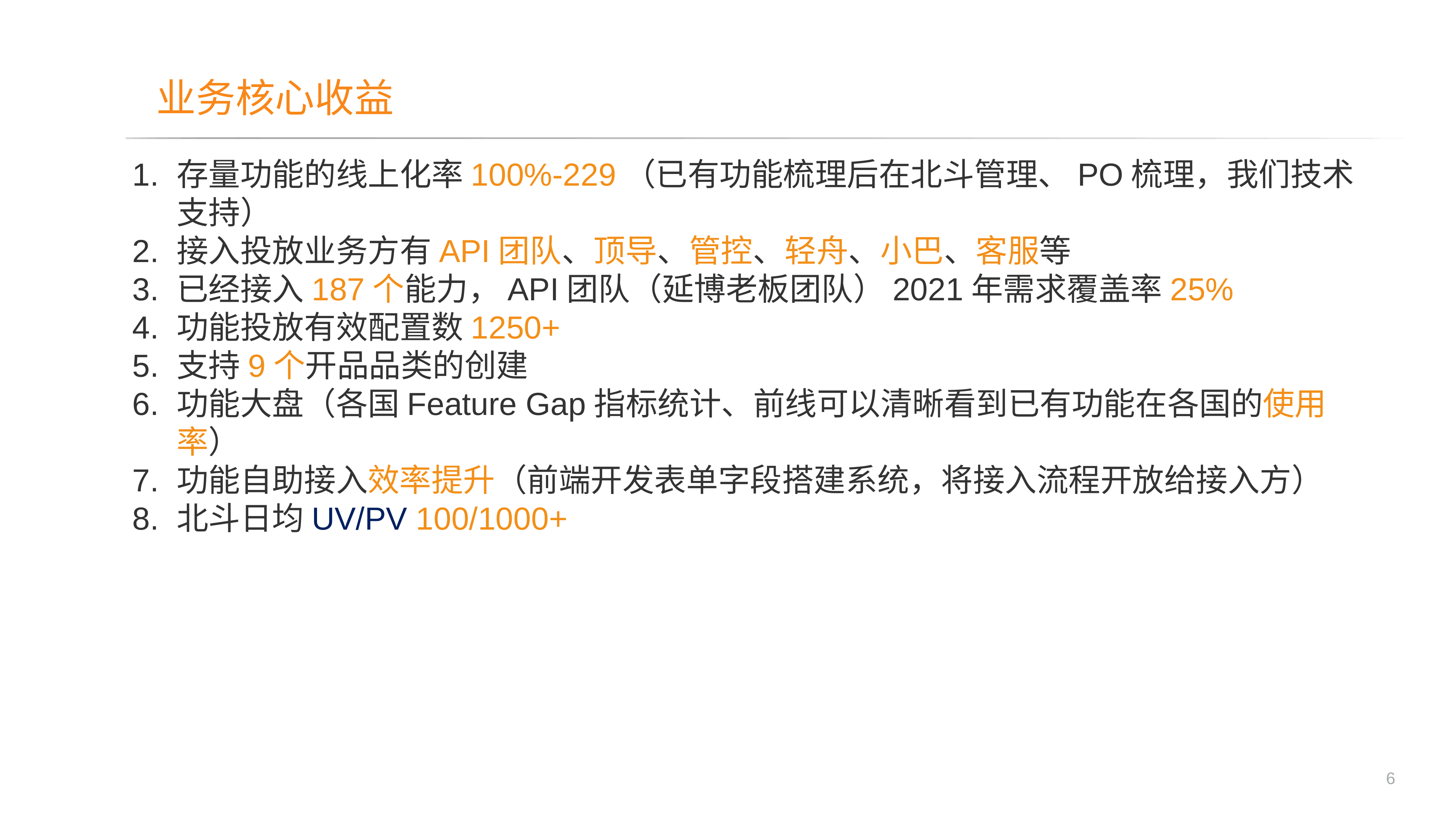

# 业务核心收益
存量功能的线上化率100%-229（已有功能梳理后在北斗管理、PO梳理，我们技术支持）
接入投放业务方有API团队、顶导、管控、轻舟、小巴、客服等
已经接入187个能力，API团队（延博老板团队）2021年需求覆盖率25%
功能投放有效配置数1250+
支持9个开品品类的创建
功能大盘（各国Feature Gap指标统计、前线可以清晰看到已有功能在各国的使用率）
功能自助接入效率提升（前端开发表单字段搭建系统，将接入流程开放给接入方）
北斗日均UV/PV 100/1000+
6